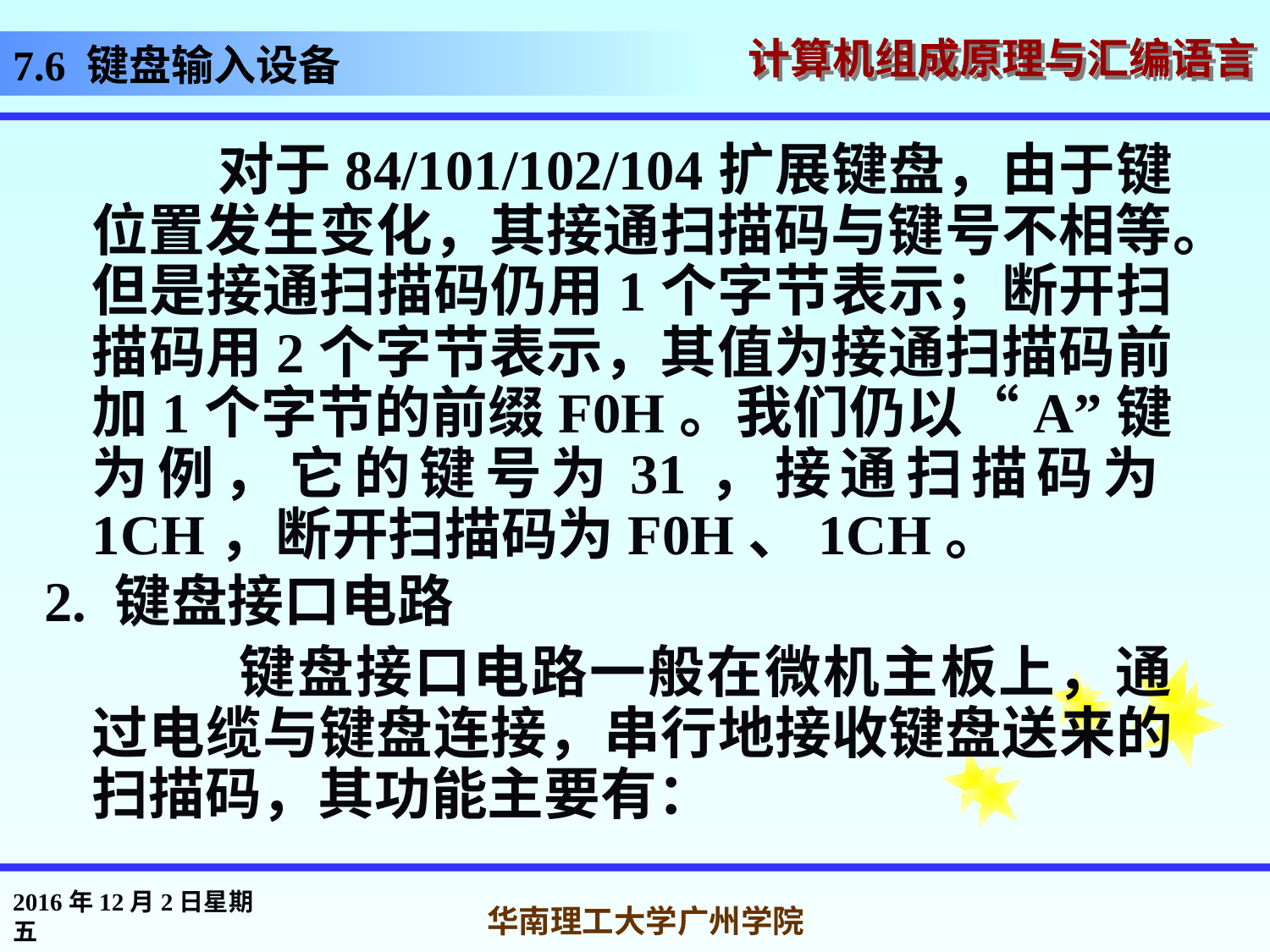

# 7.6 键盘输入设备
            对于84/101/102/104扩展键盘，由于键位置发生变化，其接通扫描码与键号不相等。但是接通扫描码仍用1个字节表示；断开扫描码用2个字节表示，其值为接通扫描码前加1个字节的前缀F0H。我们仍以“A”键为例，它的键号为31，接通扫描码为1CH，断开扫描码为F0H、1CH。
2. 键盘接口电路
            键盘接口电路一般在微机主板上，通过电缆与键盘连接，串行地接收键盘送来的扫描码，其功能主要有：
2016年12月2日星期五
华南理工大学广州学院